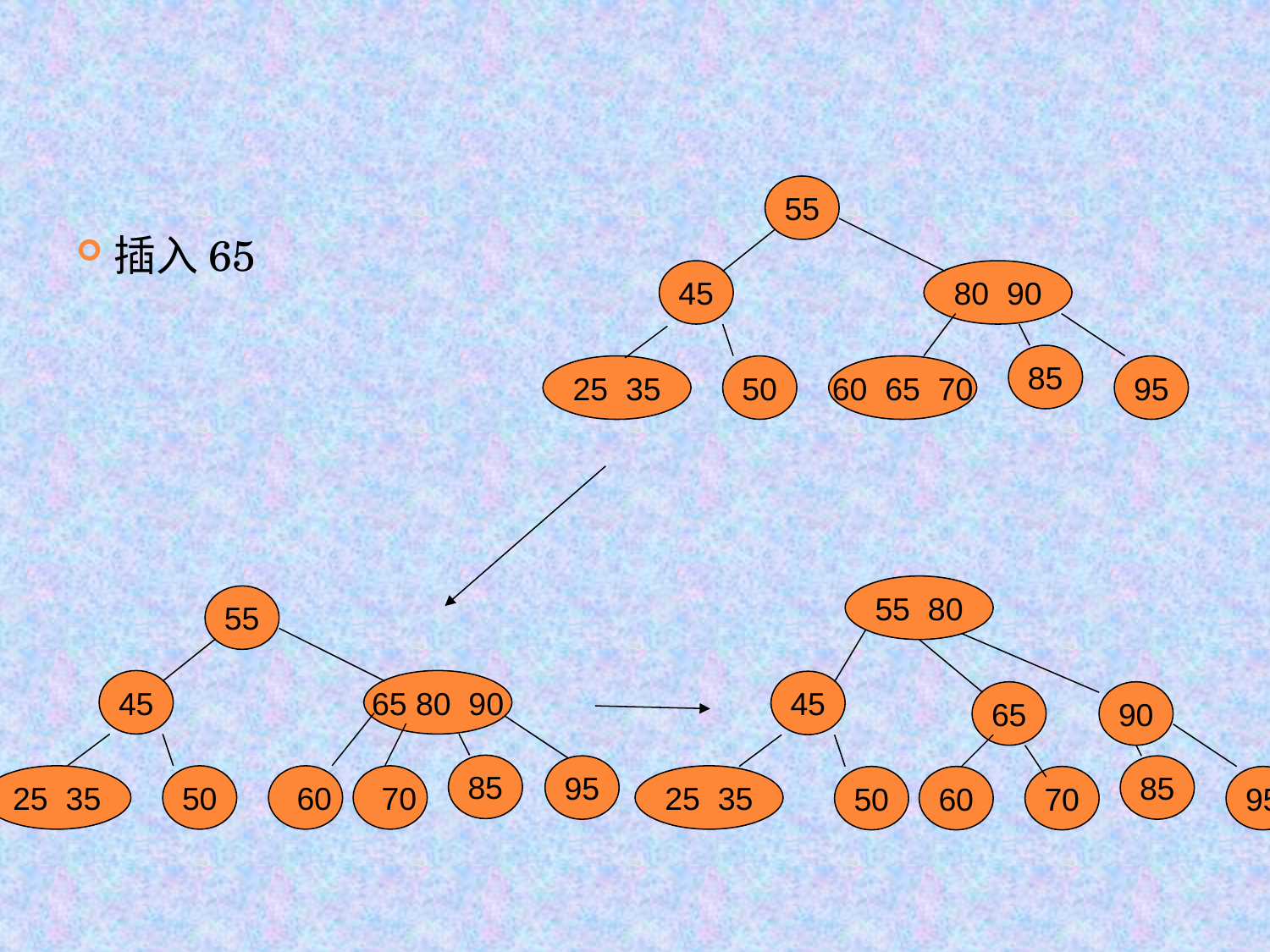

#
55

插入65

45
80  90

85
25  35
50
60  65  70
95

55  80
55

45
65 80  90
45
65
90

85
95
85
25  35
50
  60
  70
25  35
50
60
70
95